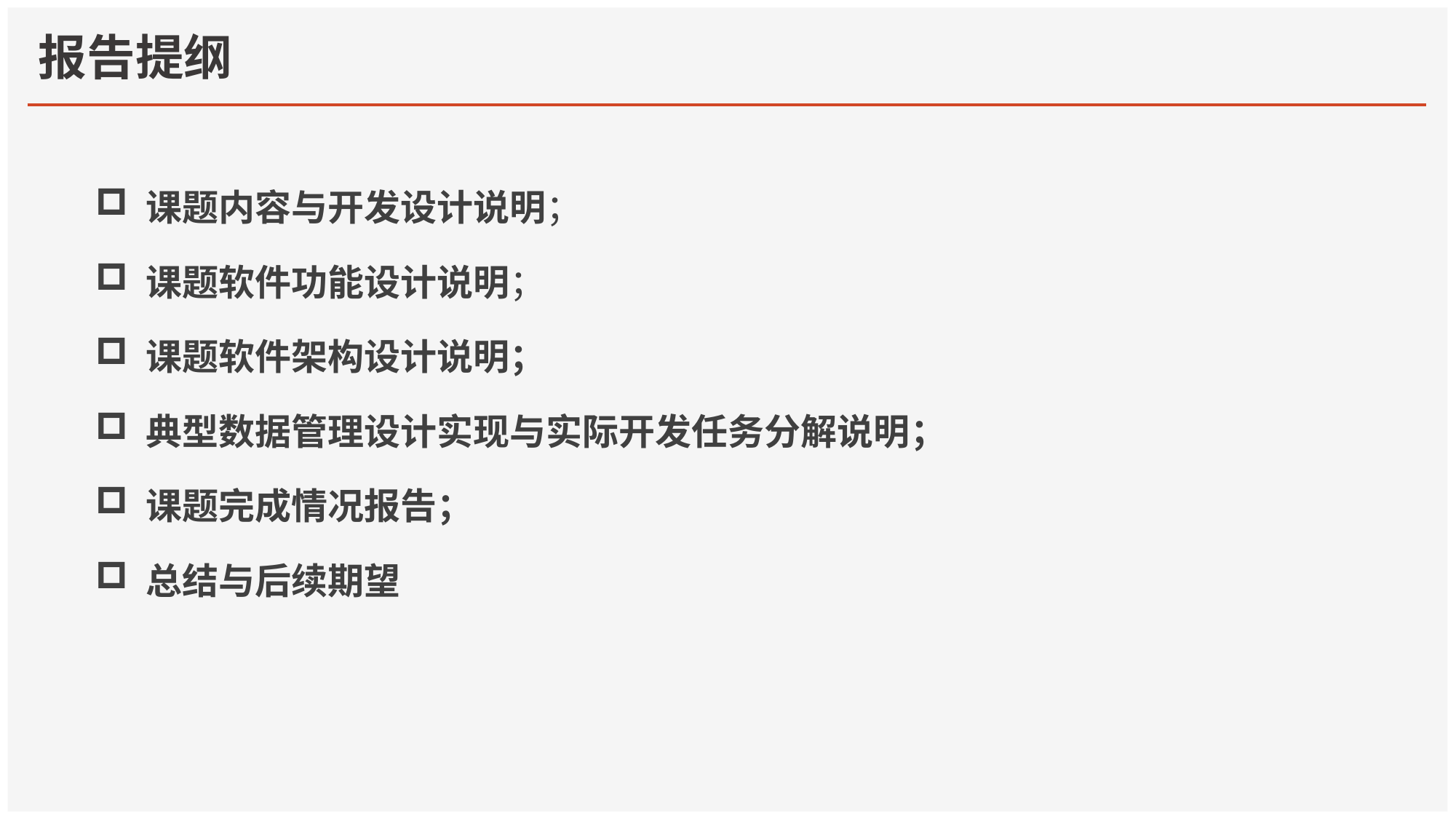

# 报告提纲
 课题内容与开发设计说明；
 课题软件功能设计说明；
 课题软件架构设计说明；
 典型数据管理设计实现与实际开发任务分解说明；
 课题完成情况报告；
 总结与后续期望